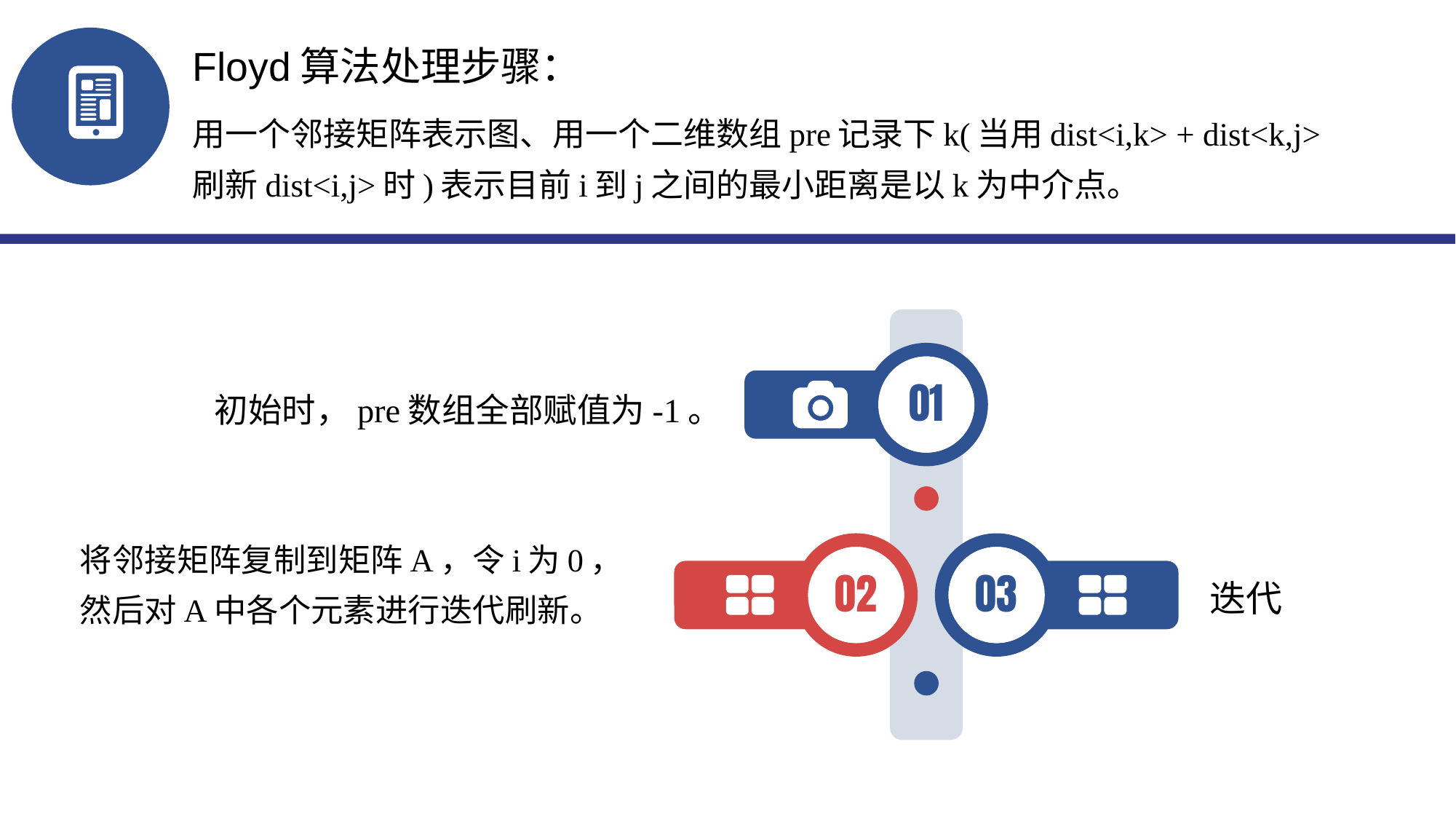

Floyd算法处理步骤：

用一个邻接矩阵表示图、用一个二维数组pre记录下k(当用dist<i,k> + dist<k,j>
刷新dist<i,j>时)表示目前i到j之间的最小距离是以k为中介点。

01

初始时，pre数组全部赋值为-1。
将邻接矩阵复制到矩阵A，令i为0，然后对A中各个元素进行迭代刷新。

02

03

迭代